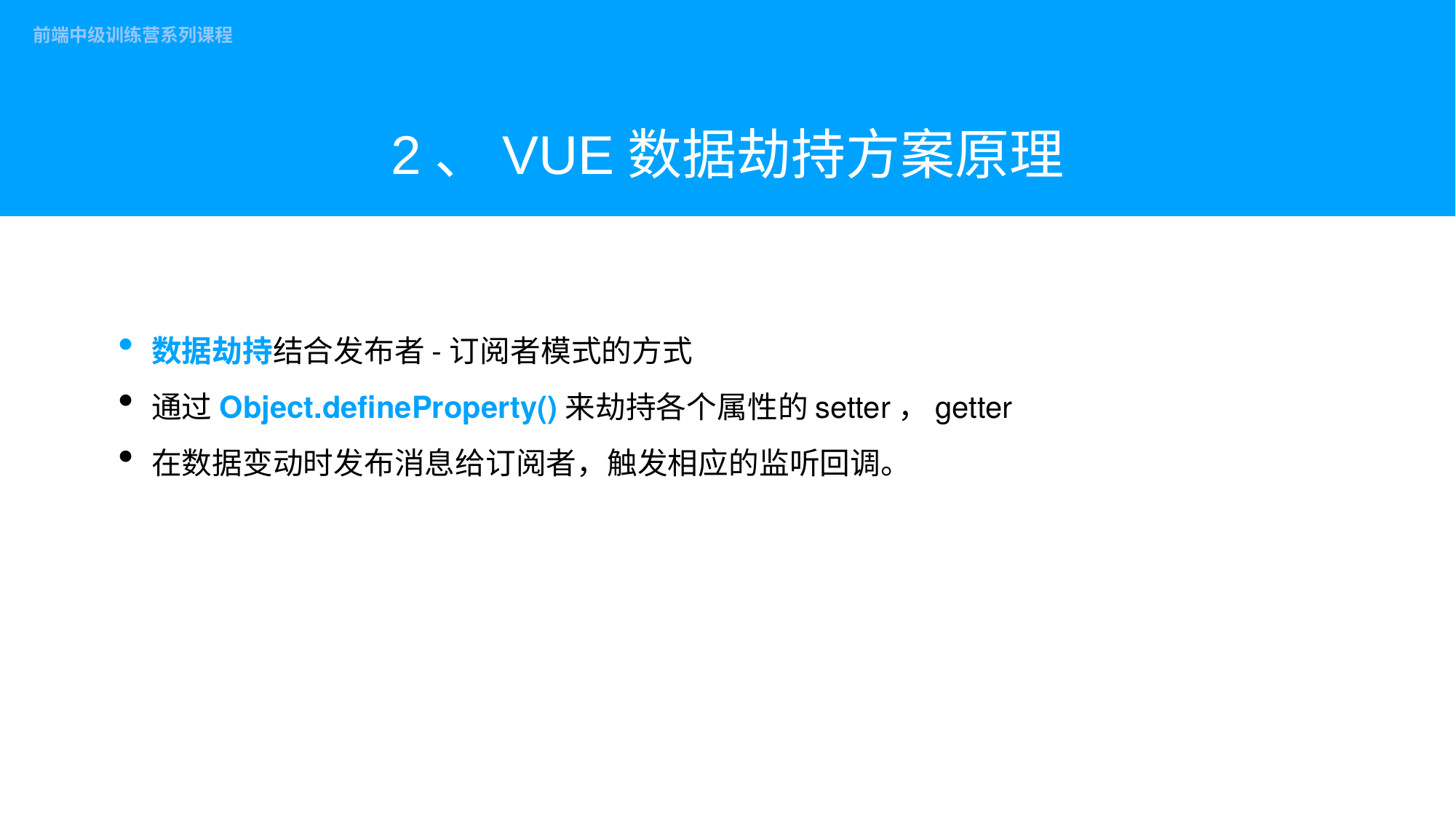

# 2、VUE数据劫持方案原理

数据劫持结合发布者-订阅者模式的方式
通过Object.defineProperty()来劫持各个属性的setter，getter
在数据变动时发布消息给订阅者，触发相应的监听回调。